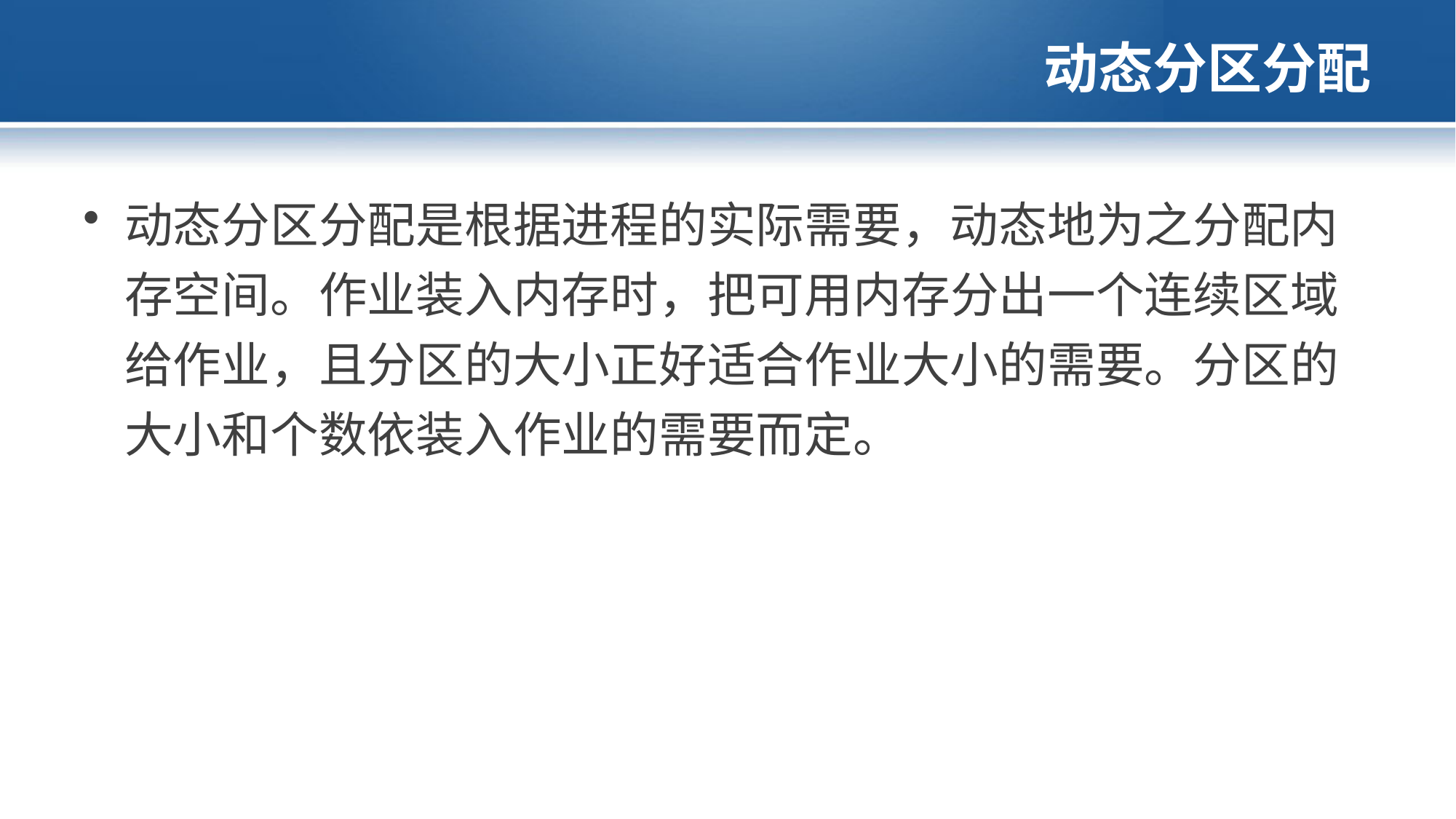

# 动态分区分配
动态分区分配是根据进程的实际需要，动态地为之分配内存空间。作业装入内存时，把可用内存分出一个连续区域给作业，且分区的大小正好适合作业大小的需要。分区的大小和个数依装入作业的需要而定。